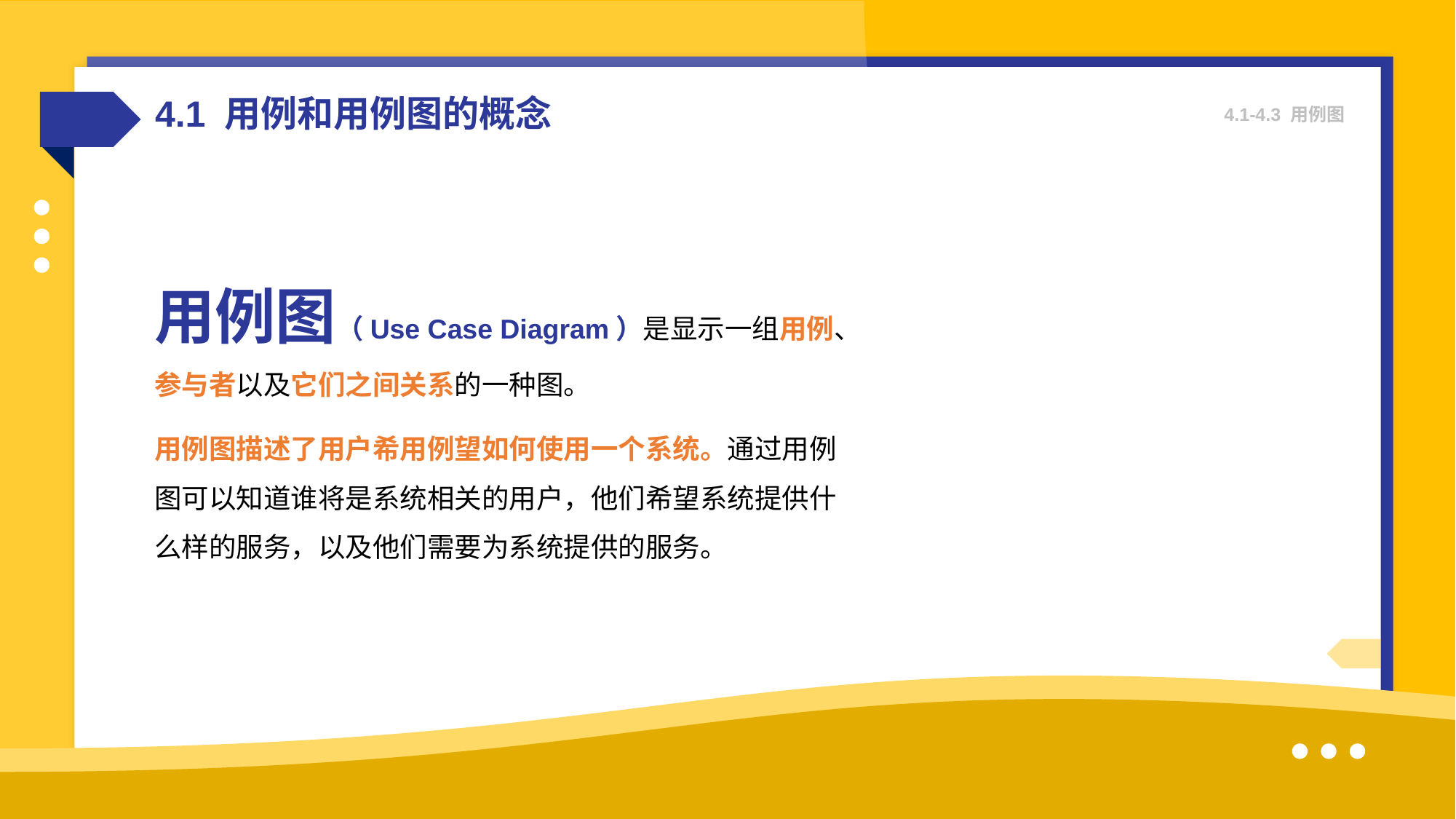

4.1 用例和用例图的概念
4.1-4.3 用例图
用例图（Use Case Diagram）是显示一组用例、参与者以及它们之间关系的一种图。
用例图描述了用户希用例望如何使用一个系统。通过用例图可以知道谁将是系统相关的用户，他们希望系统提供什么样的服务，以及他们需要为系统提供的服务。